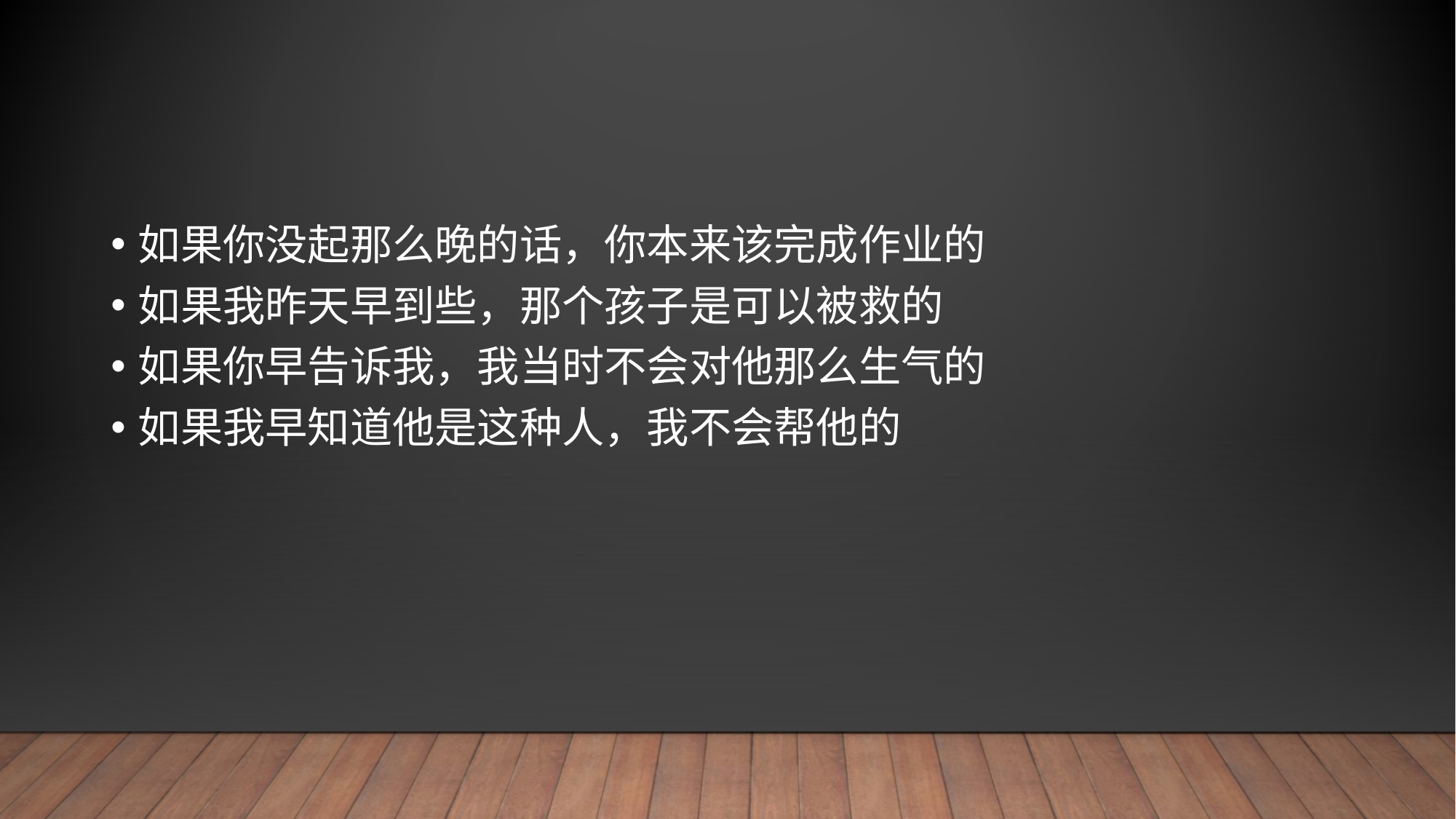

#
如果你没起那么晚的话，你本来该完成作业的
如果我昨天早到些，那个孩子是可以被救的
如果你早告诉我，我当时不会对他那么生气的
如果我早知道他是这种人，我不会帮他的